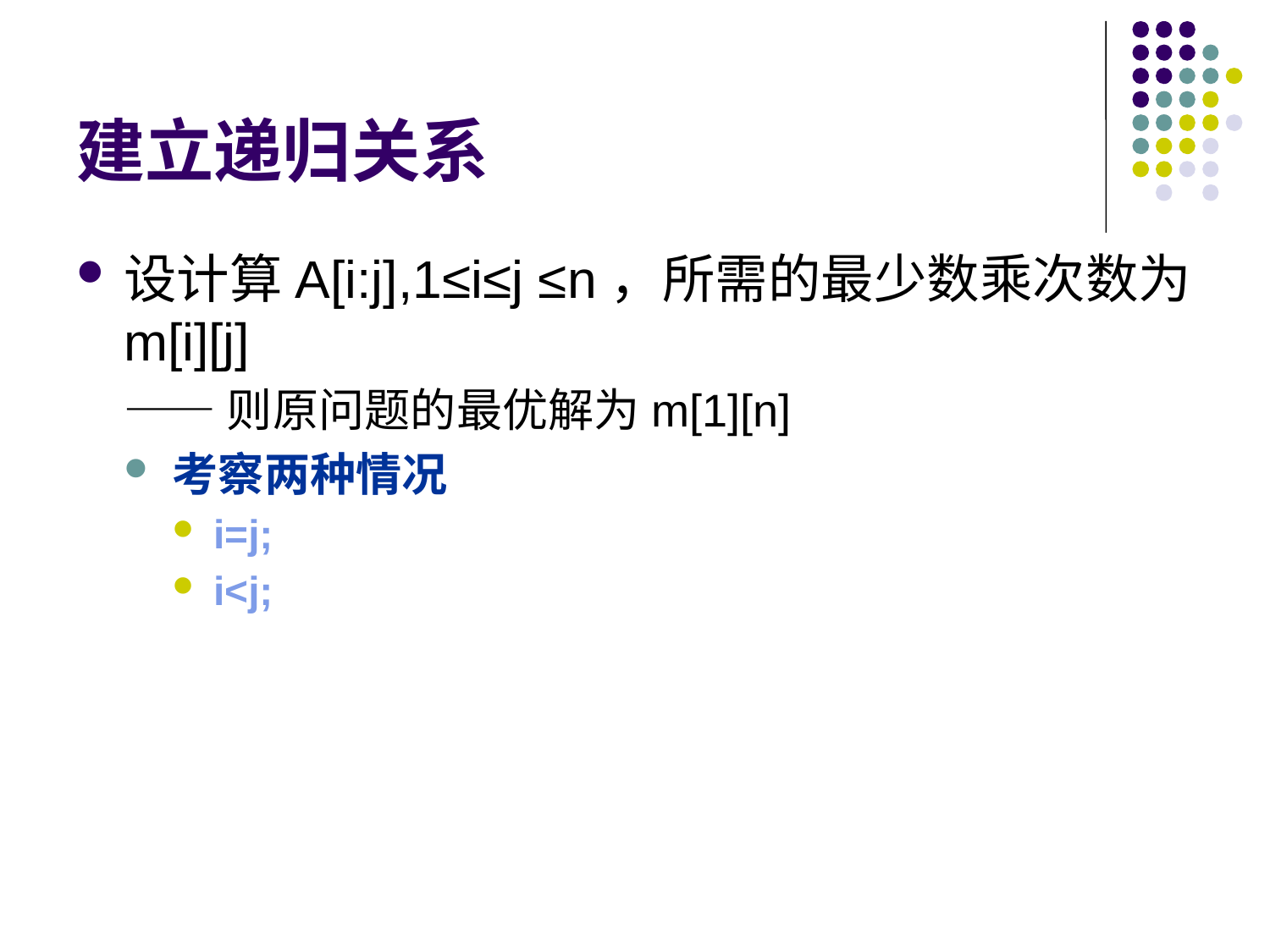

# 建立递归关系
设计算A[i:j],1≤i≤j ≤n，所需的最少数乘次数为m[i][j]
——则原问题的最优解为m[1][n]
考察两种情况
i=j;
i<j;